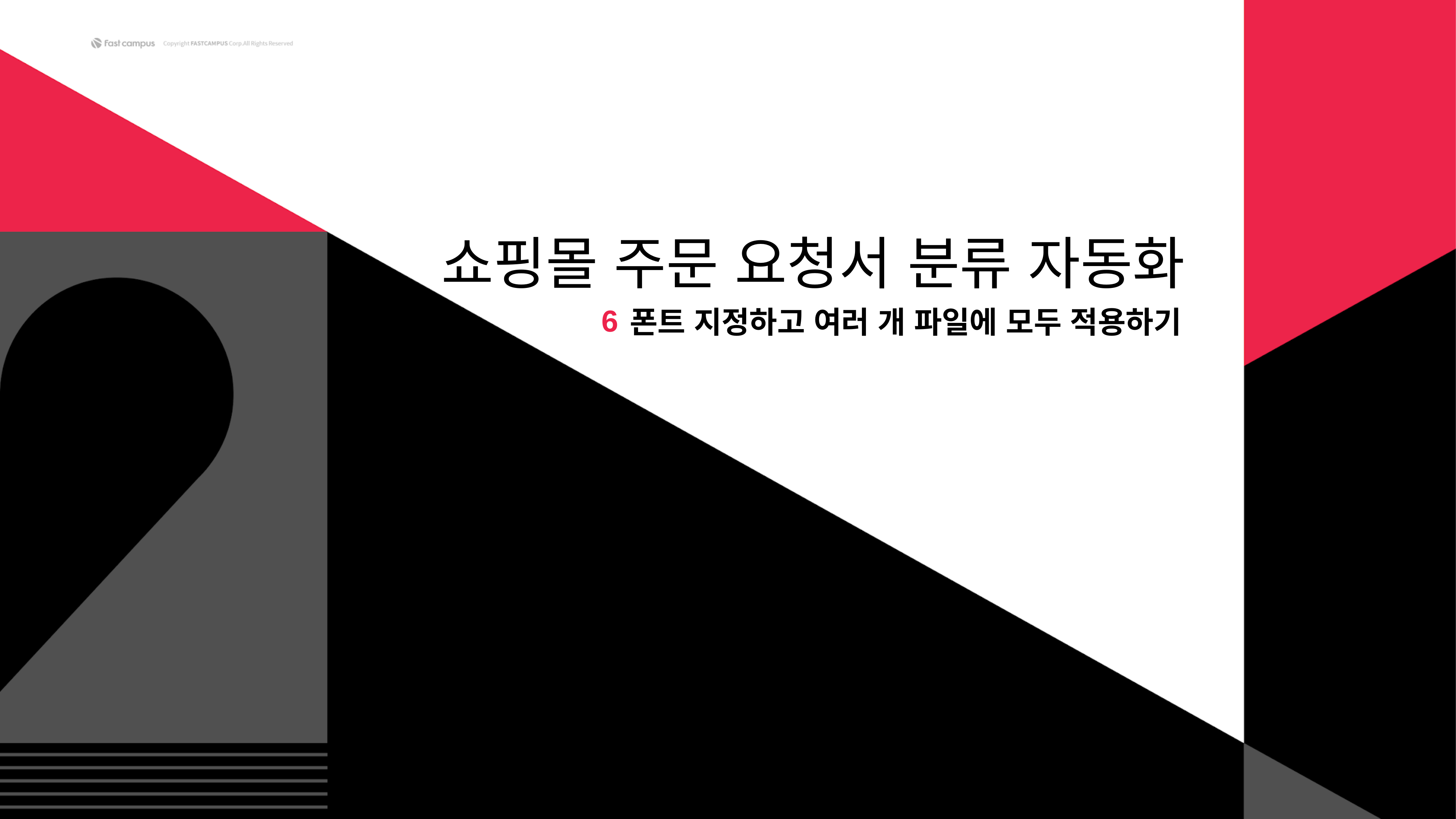

# 쇼핑몰 주문 요청서 분류 자동화
6
폰트 지정하고 여러 개 파일에 모두 적용하기